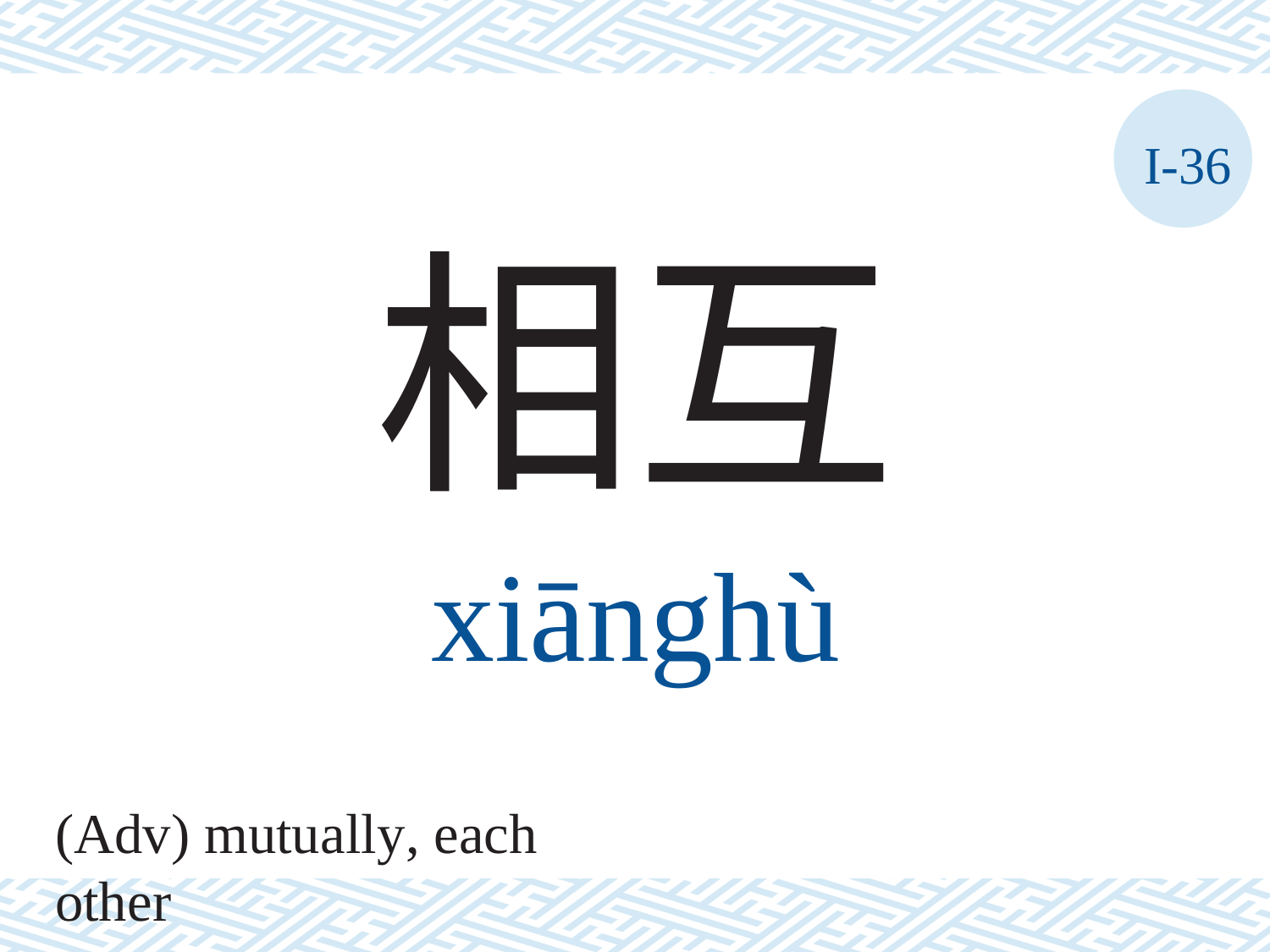

I-36
相互
xiānghù
(Adv) mutually, each other